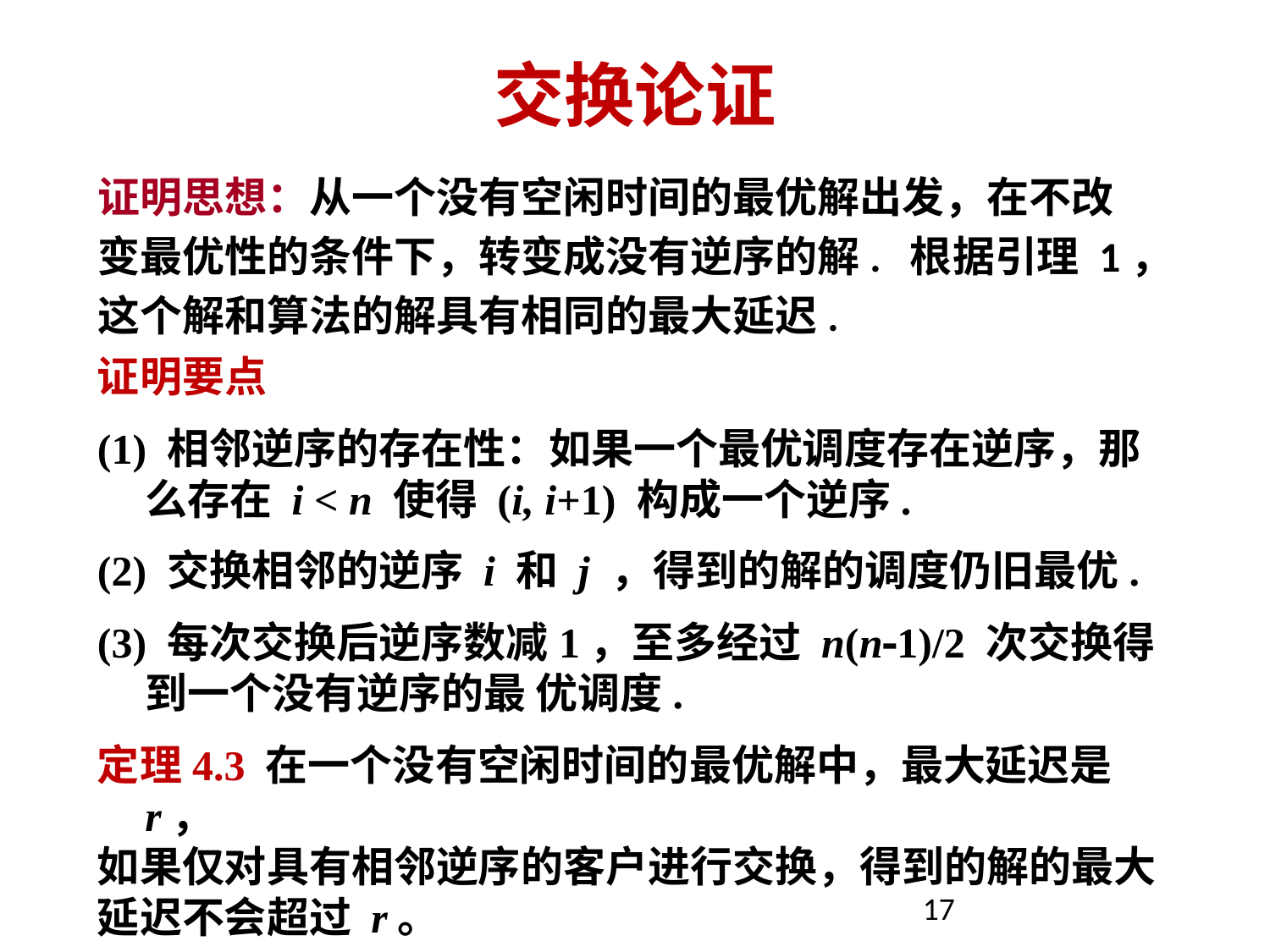

# 交换论证
证明思想：从一个没有空闲时间的最优解出发，在不改
变最优性的条件下，转变成没有逆序的解.  根据引理 1，
这个解和算法的解具有相同的最大延迟.

证明要点
(1) 相邻逆序的存在性：如果一个最优调度存在逆序，那么存在 i < n 使得 (i, i+1) 构成一个逆序.
(2) 交换相邻的逆序 i 和 j ，得到的解的调度仍旧最优.
(3) 每次交换后逆序数减1，至多经过 n(n−1)/2 次交换得到一个没有逆序的最 优调度.
定理4.3 在一个没有空闲时间的最优解中，最大延迟是 r，
如果仅对具有相邻逆序的客户进行交换，得到的解的最大
延迟不会超过 r。

17